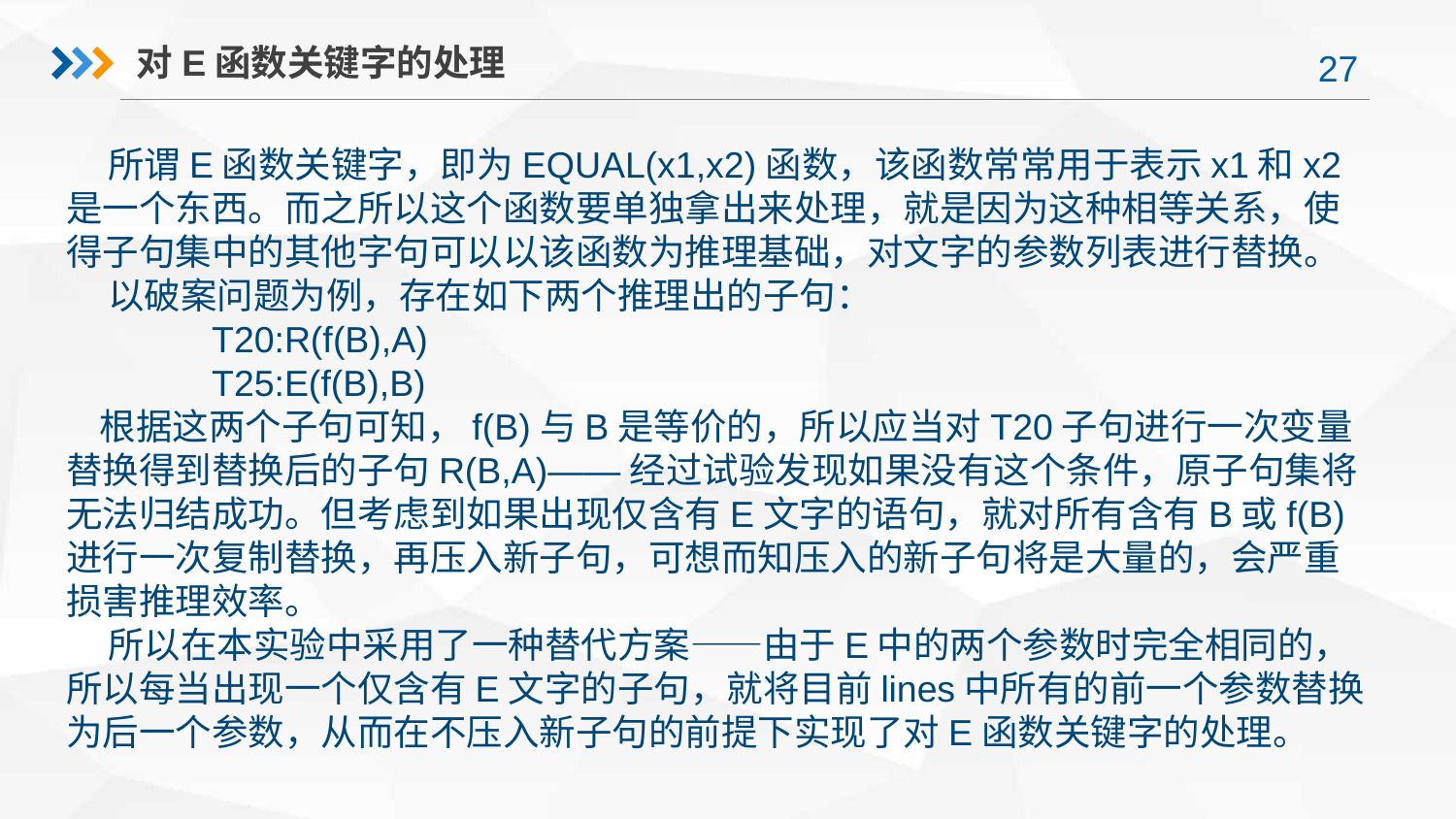

对E函数关键字的处理
    所谓E函数关键字，即为EQUAL(x1,x2)函数，该函数常常用于表示x1和x2是一个东西。而之所以这个函数要单独拿出来处理，就是因为这种相等关系，使得子句集中的其他字句可以以该函数为推理基础，对文字的参数列表进行替换。
    以破案问题为例，存在如下两个推理出的子句：
	T20:R(f(B),A)
	T25:E(f(B),B)
   根据这两个子句可知，f(B)与B是等价的，所以应当对T20子句进行一次变量替换得到替换后的子句R(B,A)——经过试验发现如果没有这个条件，原子句集将无法归结成功。但考虑到如果出现仅含有E文字的语句，就对所有含有B或f(B)进行一次复制替换，再压入新子句，可想而知压入的新子句将是大量的，会严重损害推理效率。
    所以在本实验中采用了一种替代方案——由于E中的两个参数时完全相同的，所以每当出现一个仅含有E文字的子句，就将目前lines中所有的前一个参数替换为后一个参数，从而在不压入新子句的前提下实现了对E函数关键字的处理。